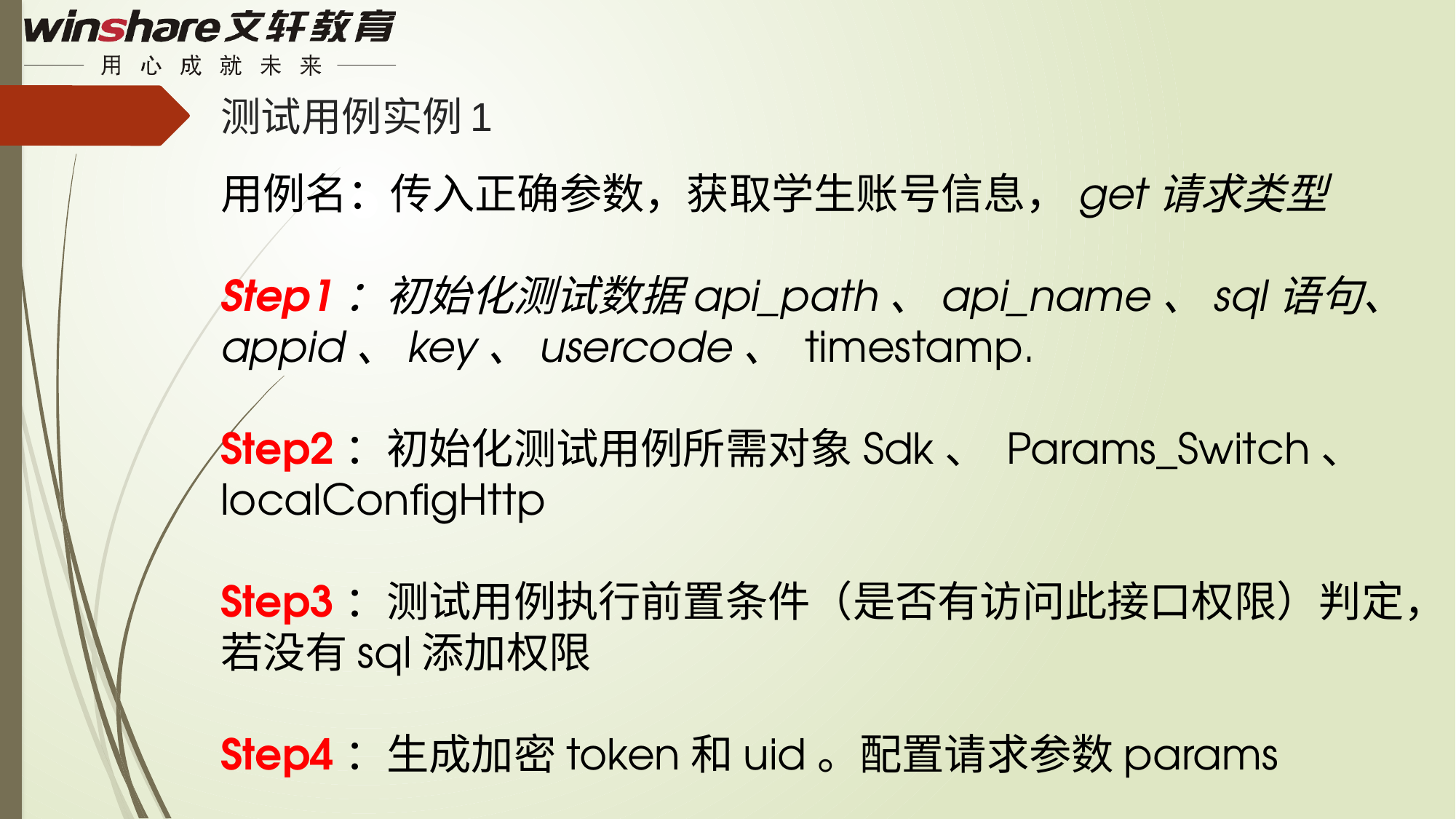

# 测试用例实例1
用例名：传入正确参数，获取学生账号信息，get请求类型

Step1：初始化测试数据api_path、api_name、sql语句、appid、key、usercode、 timestamp.

Step2：初始化测试用例所需对象Sdk、 Params_Switch、 localConfigHttp

Step3：测试用例执行前置条件（是否有访问此接口权限）判定，若没有sql添加权限

Step4：生成加密token和uid。配置请求参数params